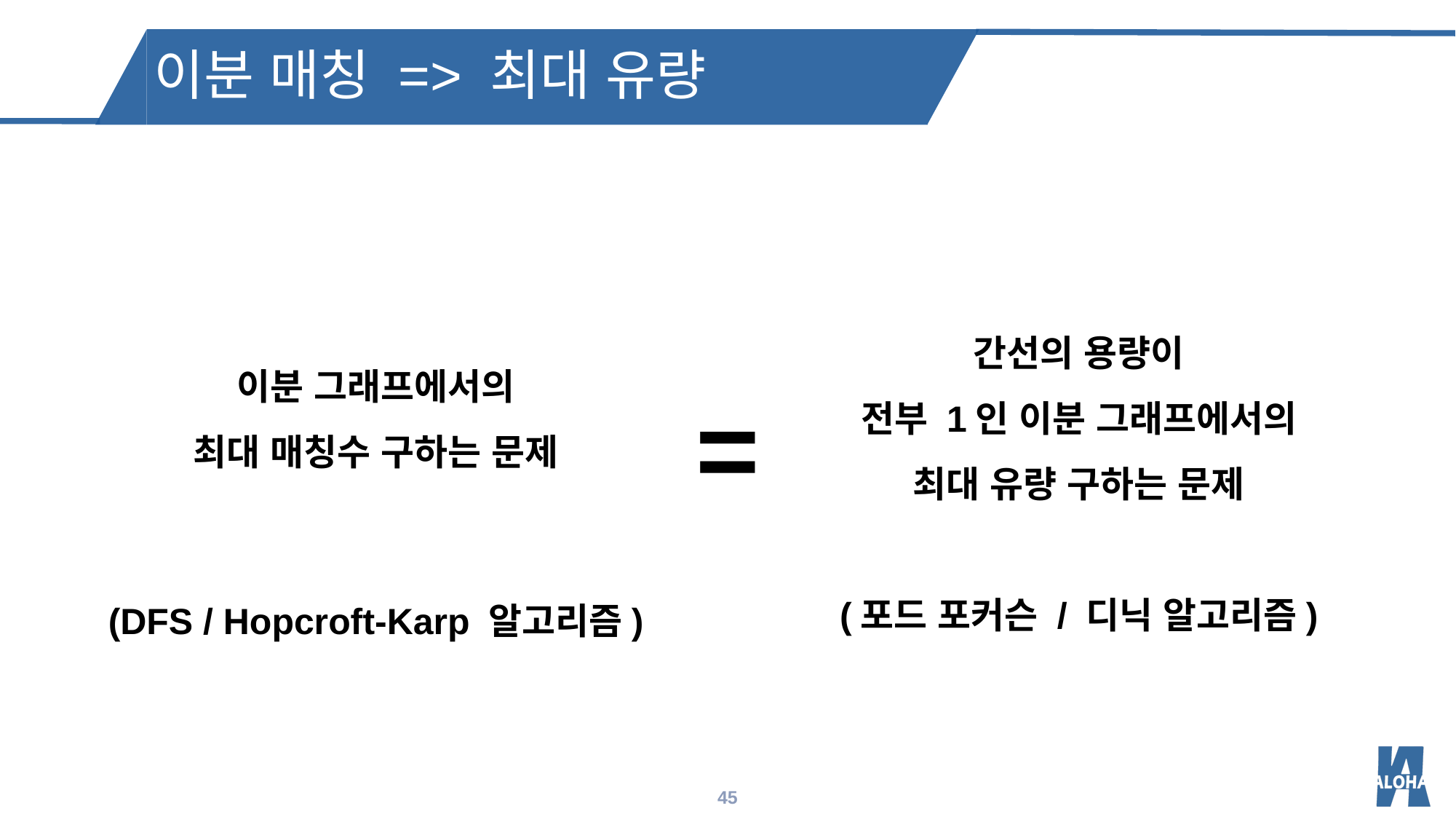

이분 매칭 => 최대 유량
간선의 용량이
전부 1인 이분 그래프에서의
최대 유량 구하는 문제

(포드 포커슨 / 디닉 알고리즘)
=
이분 그래프에서의
최대 매칭수 구하는 문제

(DFS / Hopcroft-Karp 알고리즘)
45